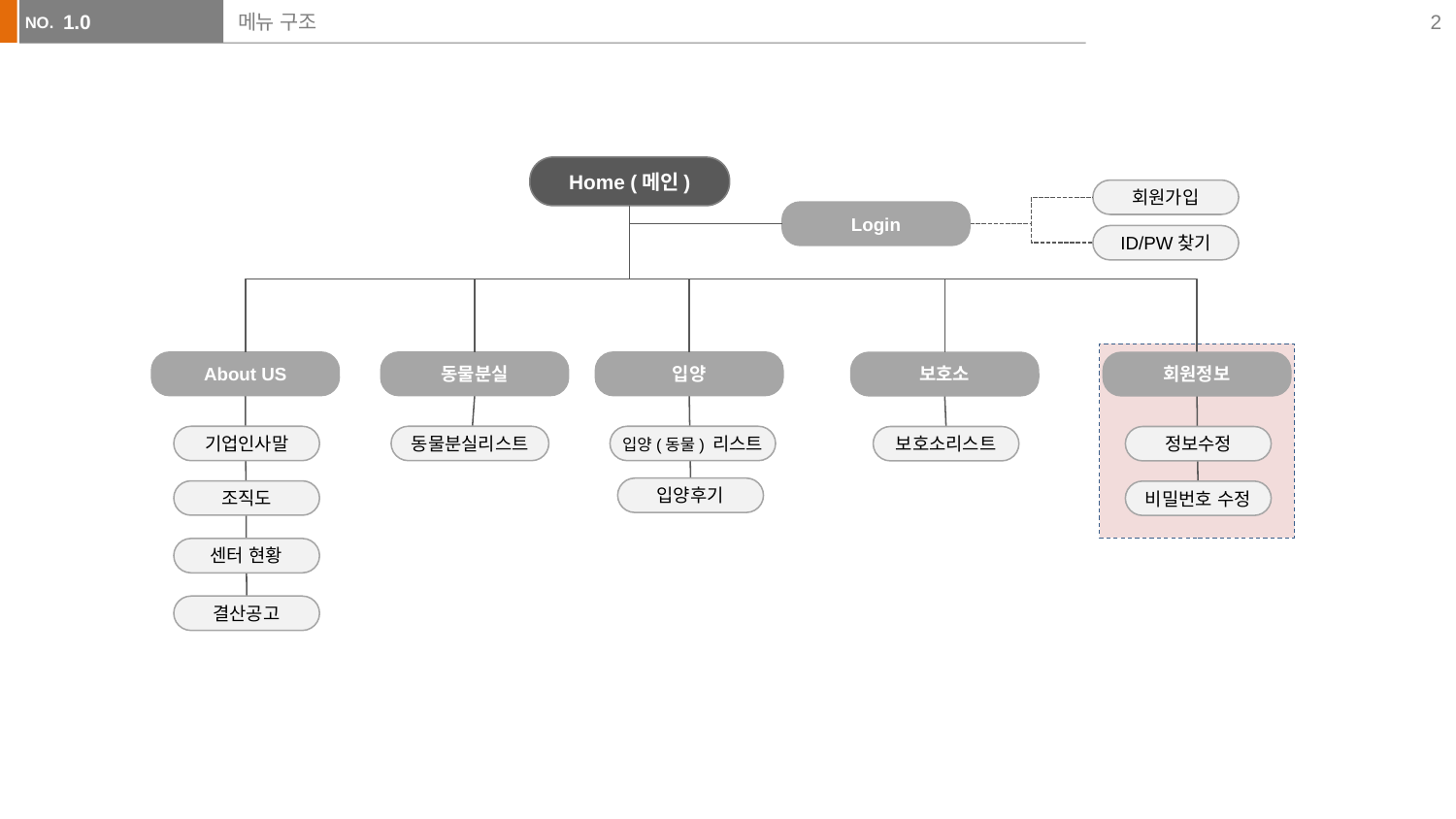

2
1.0
# 메뉴 구조
Home (메인)
회원가입
Login
ID/PW찾기

About US
동물분실
입양
보호소
회원정보
기업인사말
동물분실리스트
입양(동물) 리스트
보호소리스트
정보수정
입양후기
조직도
비밀번호 수정
센터 현황
결산공고